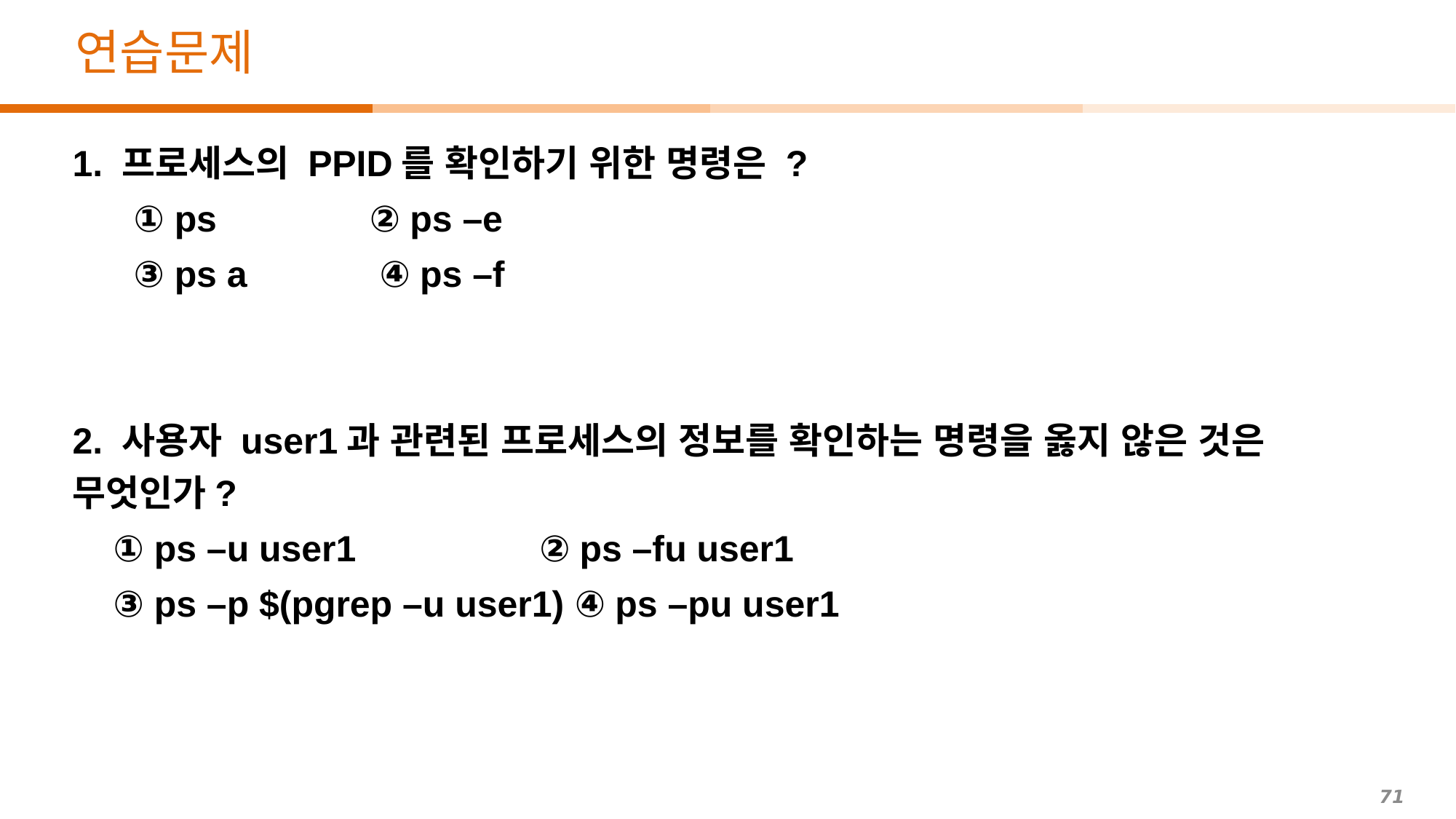

# 연습문제
1. 프로세스의 PPID를 확인하기 위한 명령은 ?
      ① ps               ② ps –e
      ③ ps a             ④ ps –f

2. 사용자 user1과 관련된 프로세스의 정보를 확인하는 명령을 옳지 않은 것은 무엇인가?
    ① ps –u user1                  ② ps –fu user1
    ③ ps –p $(pgrep –u user1) ④ ps –pu user1